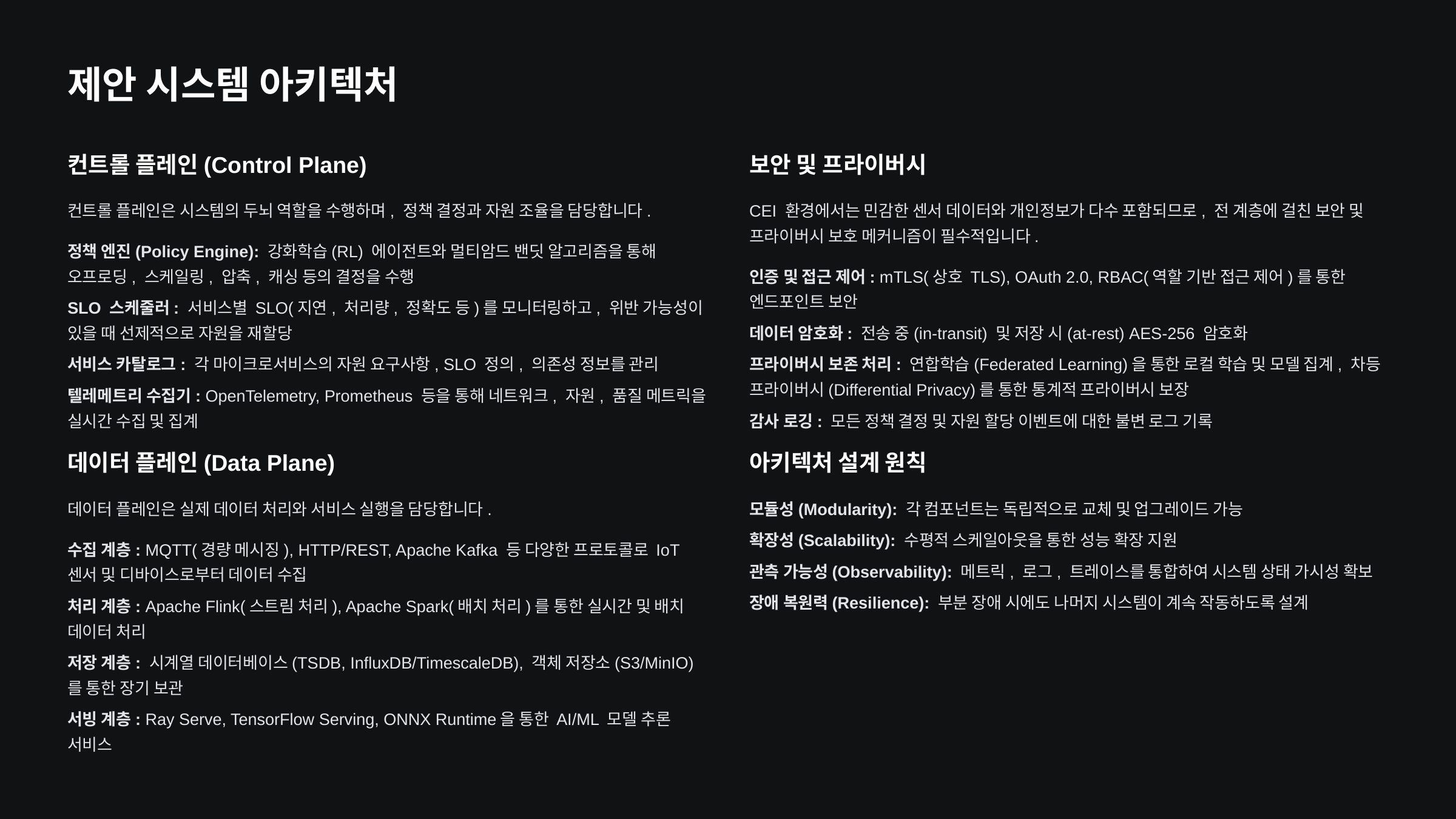

제안 시스템 아키텍처
컨트롤 플레인(Control Plane)
보안 및 프라이버시
컨트롤 플레인은 시스템의 두뇌 역할을 수행하며, 정책 결정과 자원 조율을 담당합니다.
CEI 환경에서는 민감한 센서 데이터와 개인정보가 다수 포함되므로, 전 계층에 걸친 보안 및 프라이버시 보호 메커니즘이 필수적입니다.
정책 엔진(Policy Engine): 강화학습(RL) 에이전트와 멀티암드 밴딧 알고리즘을 통해 오프로딩, 스케일링, 압축, 캐싱 등의 결정을 수행
인증 및 접근 제어: mTLS(상호 TLS), OAuth 2.0, RBAC(역할 기반 접근 제어)를 통한 엔드포인트 보안
SLO 스케줄러: 서비스별 SLO(지연, 처리량, 정확도 등)를 모니터링하고, 위반 가능성이 있을 때 선제적으로 자원을 재할당
데이터 암호화: 전송 중(in-transit) 및 저장 시(at-rest) AES-256 암호화
서비스 카탈로그: 각 마이크로서비스의 자원 요구사항, SLO 정의, 의존성 정보를 관리
프라이버시 보존 처리: 연합학습(Federated Learning)을 통한 로컬 학습 및 모델 집계, 차등 프라이버시(Differential Privacy)를 통한 통계적 프라이버시 보장
텔레메트리 수집기: OpenTelemetry, Prometheus 등을 통해 네트워크, 자원, 품질 메트릭을 실시간 수집 및 집계
감사 로깅: 모든 정책 결정 및 자원 할당 이벤트에 대한 불변 로그 기록
데이터 플레인(Data Plane)
아키텍처 설계 원칙
데이터 플레인은 실제 데이터 처리와 서비스 실행을 담당합니다.
모듈성(Modularity): 각 컴포넌트는 독립적으로 교체 및 업그레이드 가능
확장성(Scalability): 수평적 스케일아웃을 통한 성능 확장 지원
수집 계층: MQTT(경량 메시징), HTTP/REST, Apache Kafka 등 다양한 프로토콜로 IoT 센서 및 디바이스로부터 데이터 수집
관측 가능성(Observability): 메트릭, 로그, 트레이스를 통합하여 시스템 상태 가시성 확보
장애 복원력(Resilience): 부분 장애 시에도 나머지 시스템이 계속 작동하도록 설계
처리 계층: Apache Flink(스트림 처리), Apache Spark(배치 처리)를 통한 실시간 및 배치 데이터 처리
저장 계층: 시계열 데이터베이스(TSDB, InfluxDB/TimescaleDB), 객체 저장소(S3/MinIO)를 통한 장기 보관
서빙 계층: Ray Serve, TensorFlow Serving, ONNX Runtime을 통한 AI/ML 모델 추론 서비스